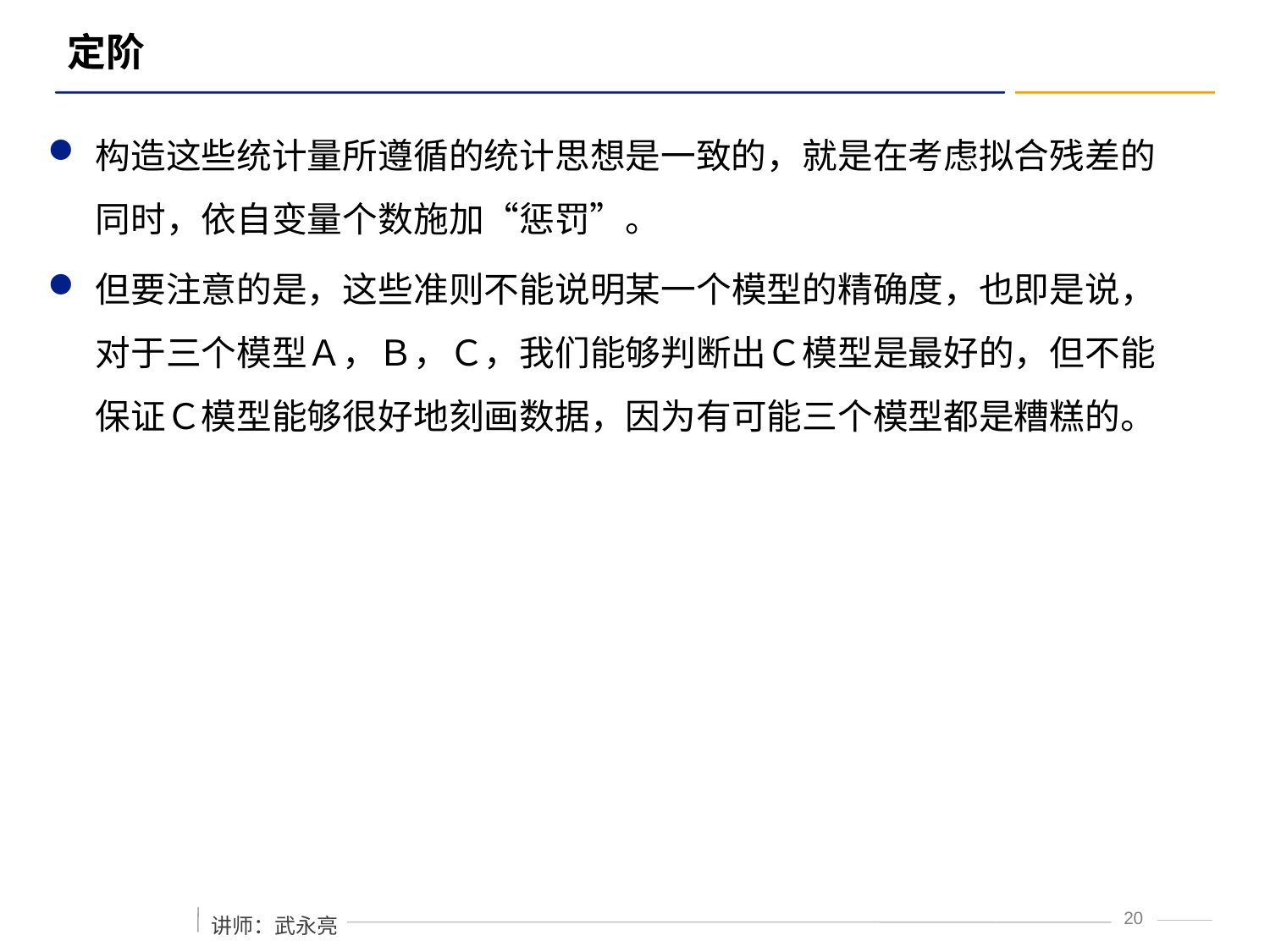

# 定阶
构造这些统计量所遵循的统计思想是一致的，就是在考虑拟合残差的同时，依自变量个数施加“惩罚”。
但要注意的是，这些准则不能说明某一个模型的精确度，也即是说，对于三个模型Ａ，Ｂ，Ｃ，我们能够判断出Ｃ模型是最好的，但不能保证Ｃ模型能够很好地刻画数据，因为有可能三个模型都是糟糕的。